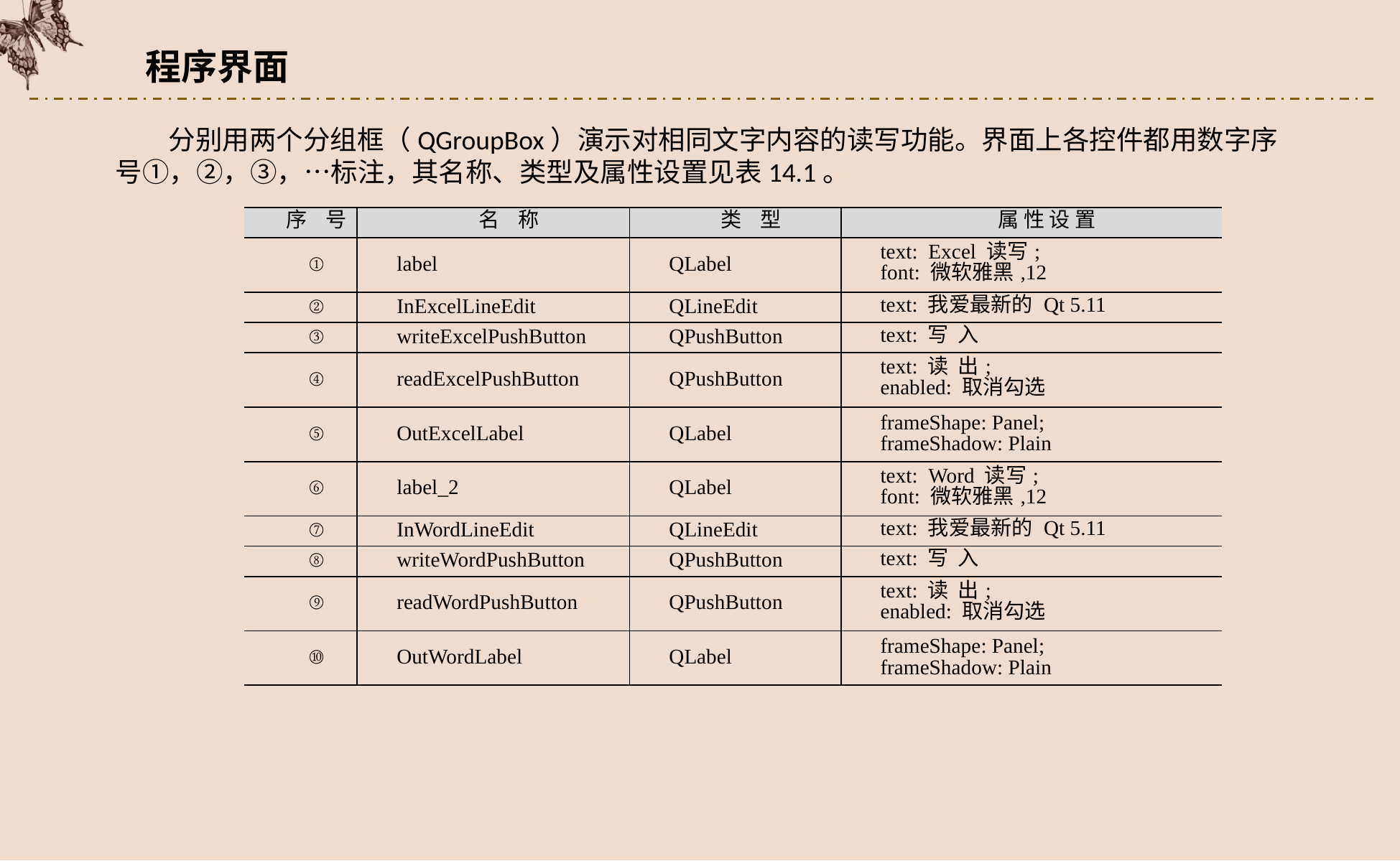

程序界面
分别用两个分组框（QGroupBox）演示对相同文字内容的读写功能。界面上各控件都用数字序号①，②，③，…标注，其名称、类型及属性设置见表14.1。
| 序 号 | 名 称 | 类 型 | 属 性 设 置 |
| --- | --- | --- | --- |
| ① | label | QLabel | text:  Excel 读写; font: 微软雅黑,12 |
| ② | InExcelLineEdit | QLineEdit | text: 我爱最新的 Qt 5.11 |
| ③ | writeExcelPushButton | QPushButton | text: 写 入 |
| ④ | readExcelPushButton | QPushButton | text: 读 出; enabled: 取消勾选 |
| ⑤ | OutExcelLabel | QLabel | frameShape: Panel; frameShadow: Plain |
| ⑥ | label\_2 | QLabel | text:  Word 读写; font: 微软雅黑,12 |
| ⑦ | InWordLineEdit | QLineEdit | text: 我爱最新的 Qt 5.11 |
| ⑧ | writeWordPushButton | QPushButton | text: 写 入 |
| ⑨ | readWordPushButton | QPushButton | text: 读 出; enabled: 取消勾选 |
| ⑩ | OutWordLabel | QLabel | frameShape: Panel; frameShadow: Plain |